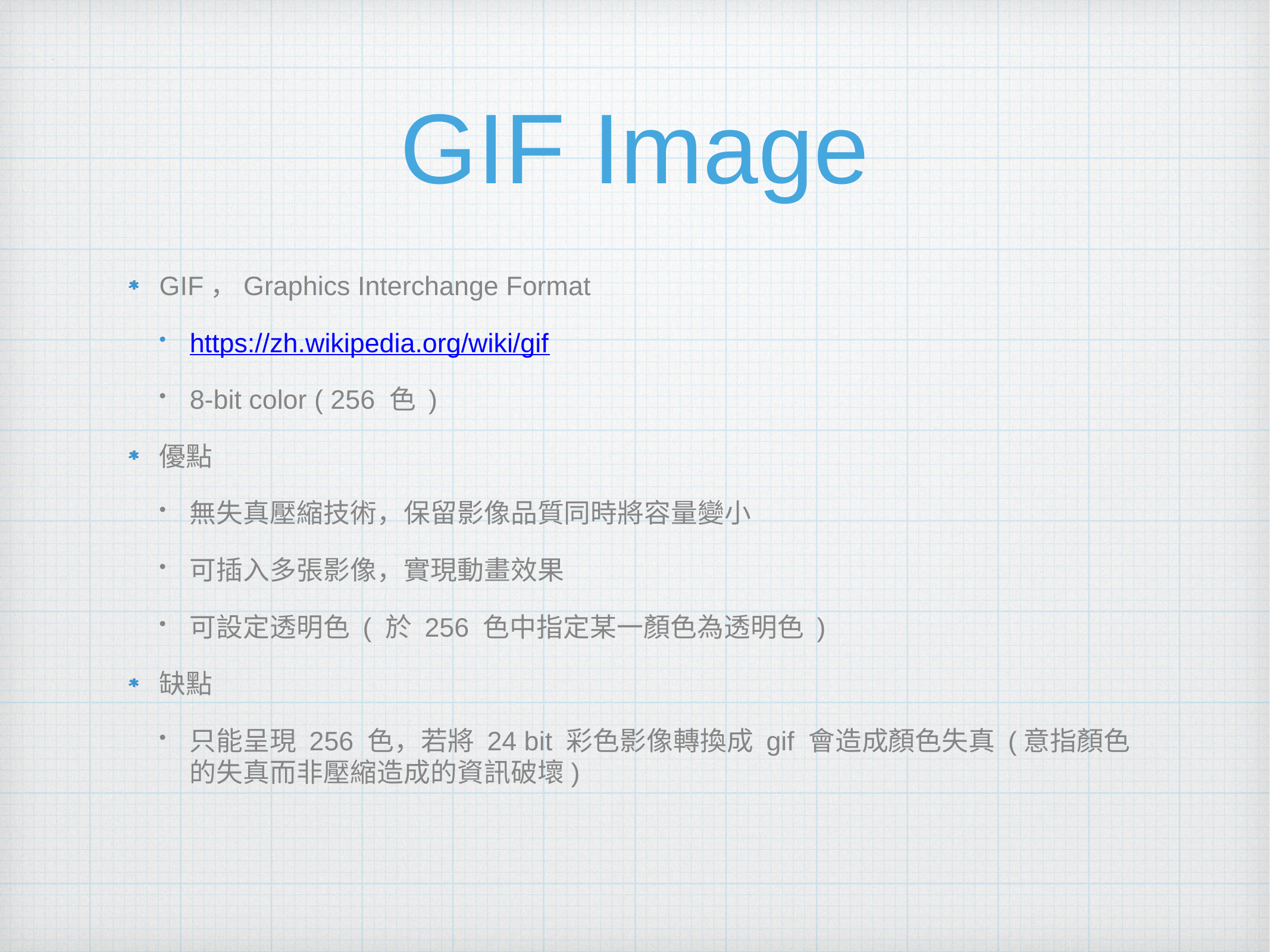

# GIF Image
GIF，Graphics Interchange Format
https://zh.wikipedia.org/wiki/gif
8-bit color ( 256 色 )
優點
無失真壓縮技術，保留影像品質同時將容量變小
可插入多張影像，實現動畫效果
可設定透明色 ( 於 256 色中指定某一顏色為透明色 )
缺點
只能呈現 256 色，若將 24 bit 彩色影像轉換成 gif 會造成顏色失真 (意指顏色的失真而非壓縮造成的資訊破壞)